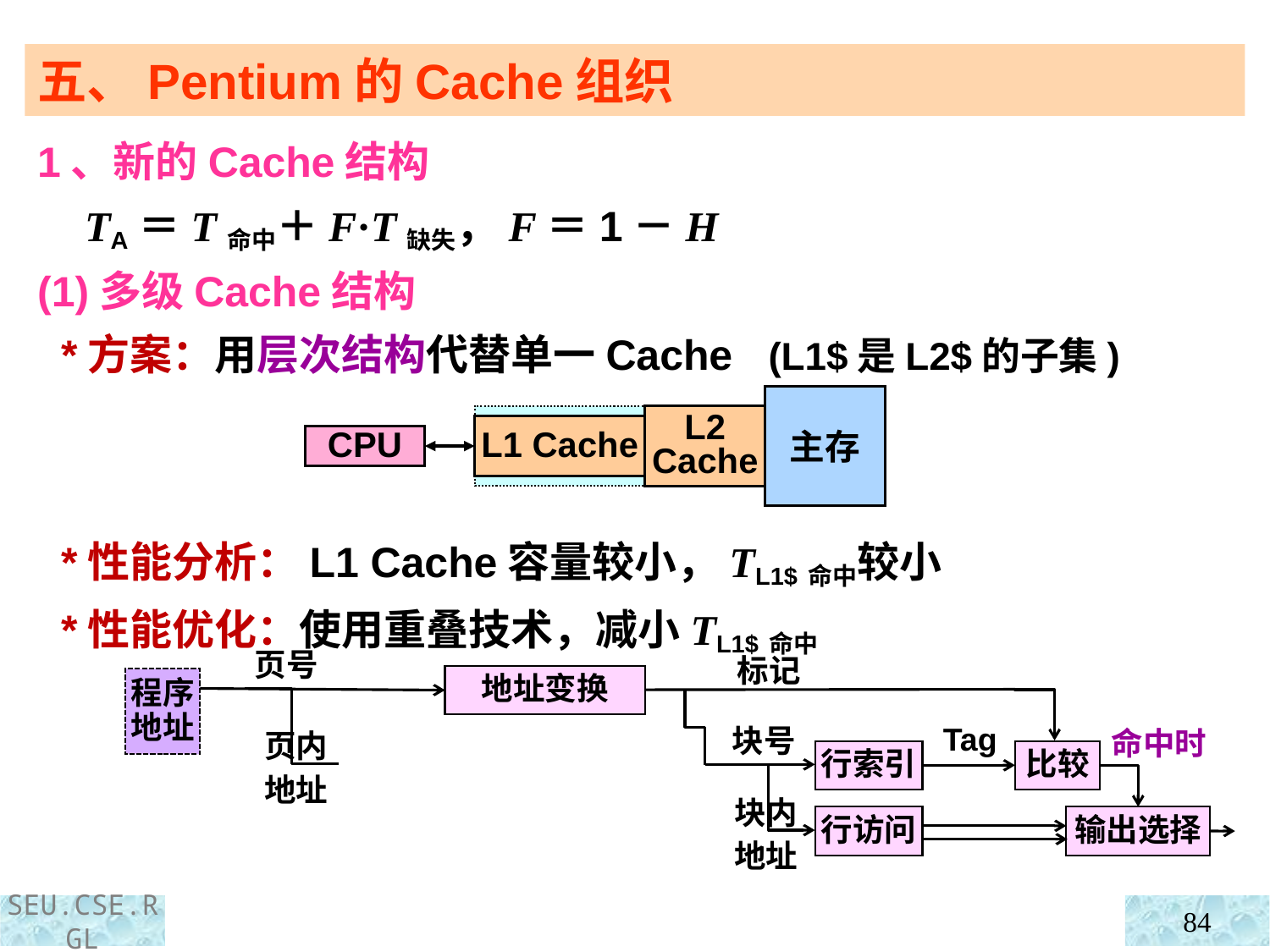

五、Pentium的Cache组织
1、新的Cache结构
    TA＝T命中＋F·T缺失，F＝1－H
(1)多级Cache结构
  *方案：用层次结构代替单一Cache   (L1$是L2$的子集)
主存

L2
Cache
L1 Cache
CPU

  *性能分析：L1 Cache容量较小，TL1$命中较小
  *性能优化：使用重叠技术，减小TL1$命中
页号
页内地址
标记
地址变换
程序地址
Tag
块号
命中时
行索引
比较
块内地址
行访问
输出选择
84